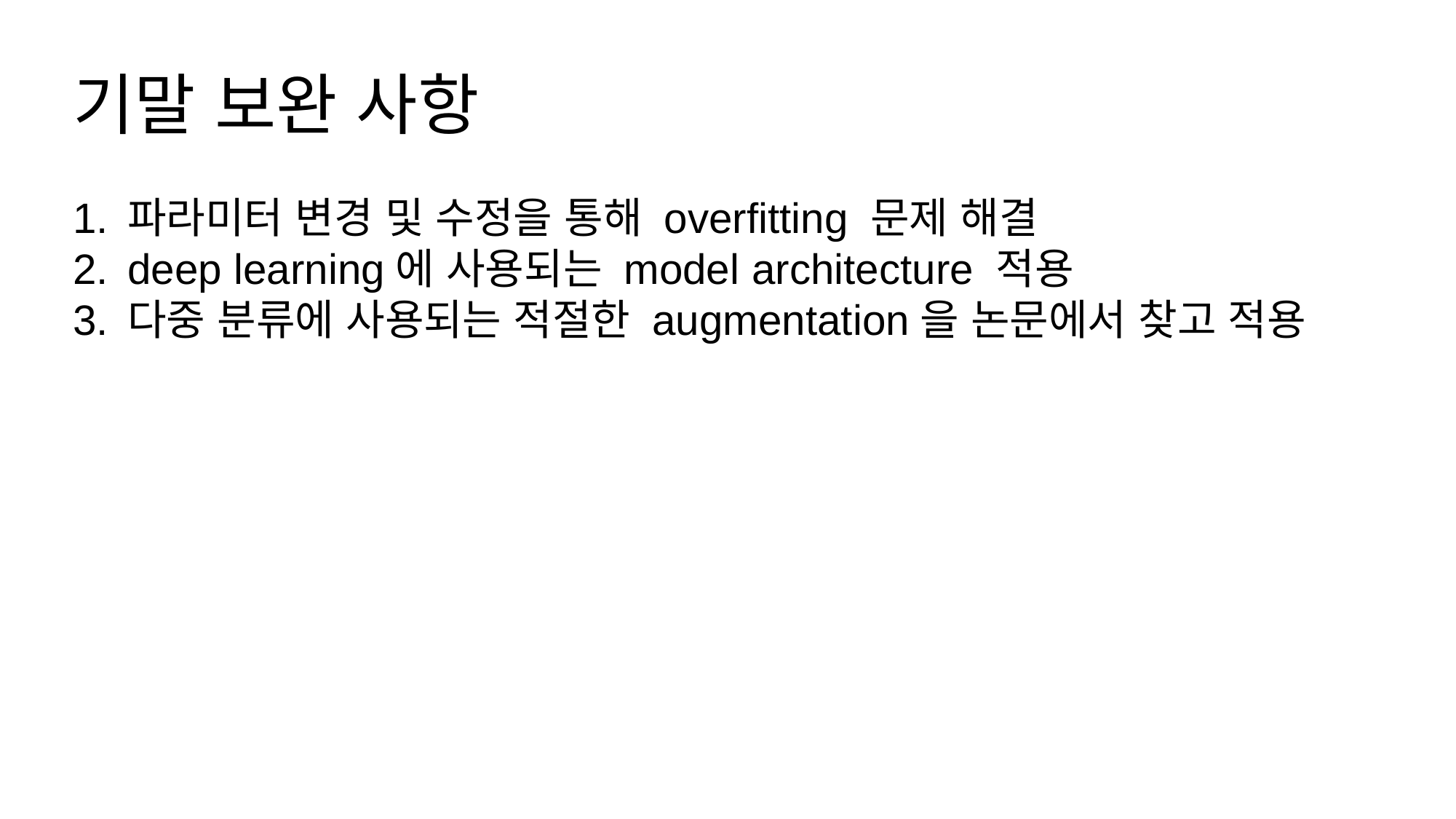

# 기말 보완 사항

파라미터 변경 및 수정을 통해 overfitting 문제 해결
deep learning에 사용되는 model architecture 적용
다중 분류에 사용되는 적절한 augmentation을 논문에서 찾고 적용